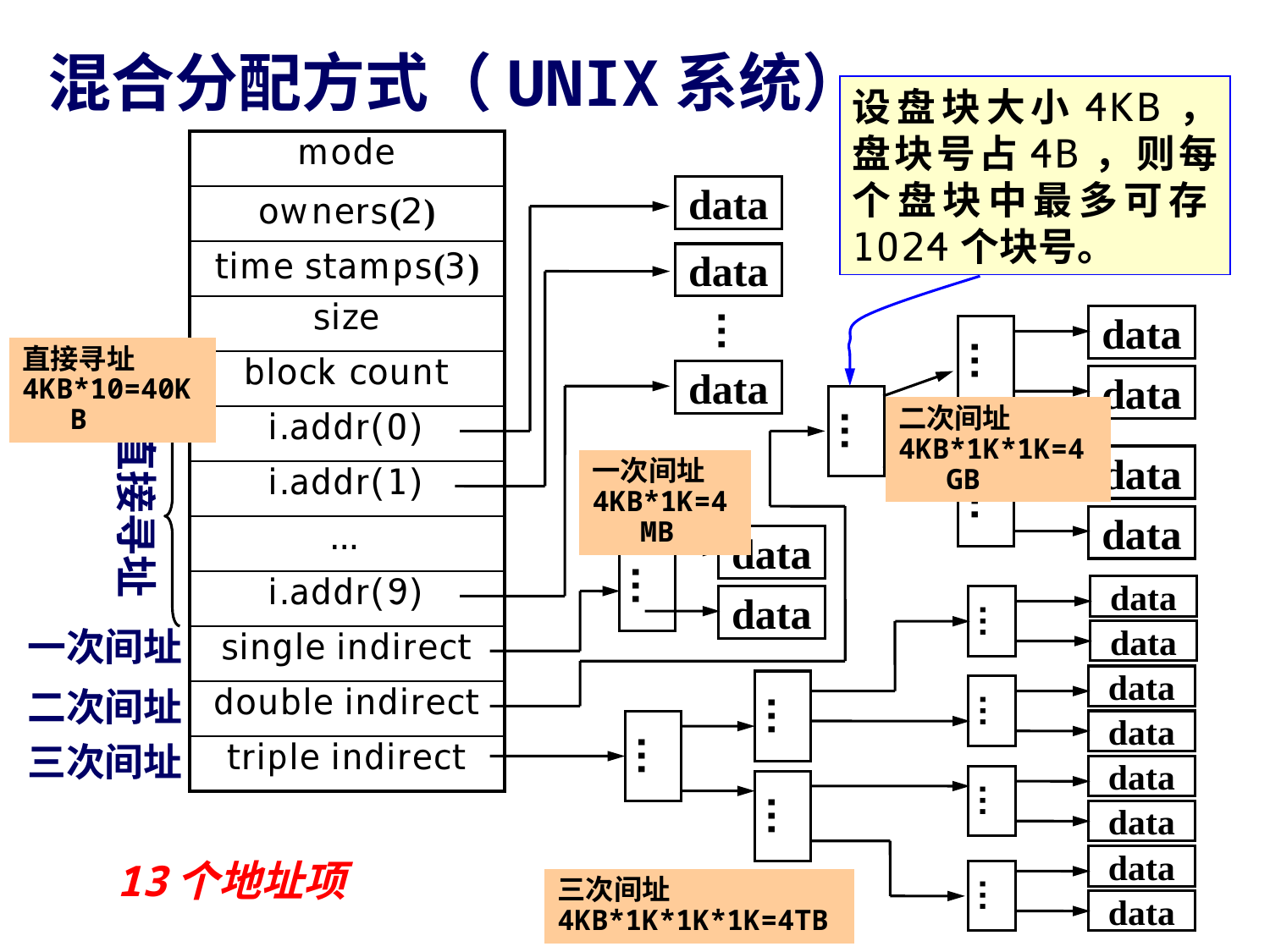

# 混合分配方式（UNIX系统）
设盘块大小4KB，盘块号占4B，则每个盘块中最多可存1024个块号。
| mode |
| --- |
| owners(2) |
| time stamps(3) |
| size |
| block count |
| i.addr(0) |
| i.addr(1) |
| … |
| i.addr(9) |
| single indirect |
| double indirect |
| triple indirect |
data

data

…
data
…

直接寻址
4KB*10=40KB
data
data

…

二次间址
4KB*1K*1K=4GB
直接寻址

data
一次间址
4KB*1K=4MB
…

data
data

…

data
data
…

一次间址

data

data
…
…
二次间址

data
…

三次间址

data
…
…

data

data
13个地址项
…
三次间址
4KB*1K*1K*1K=4TB

data